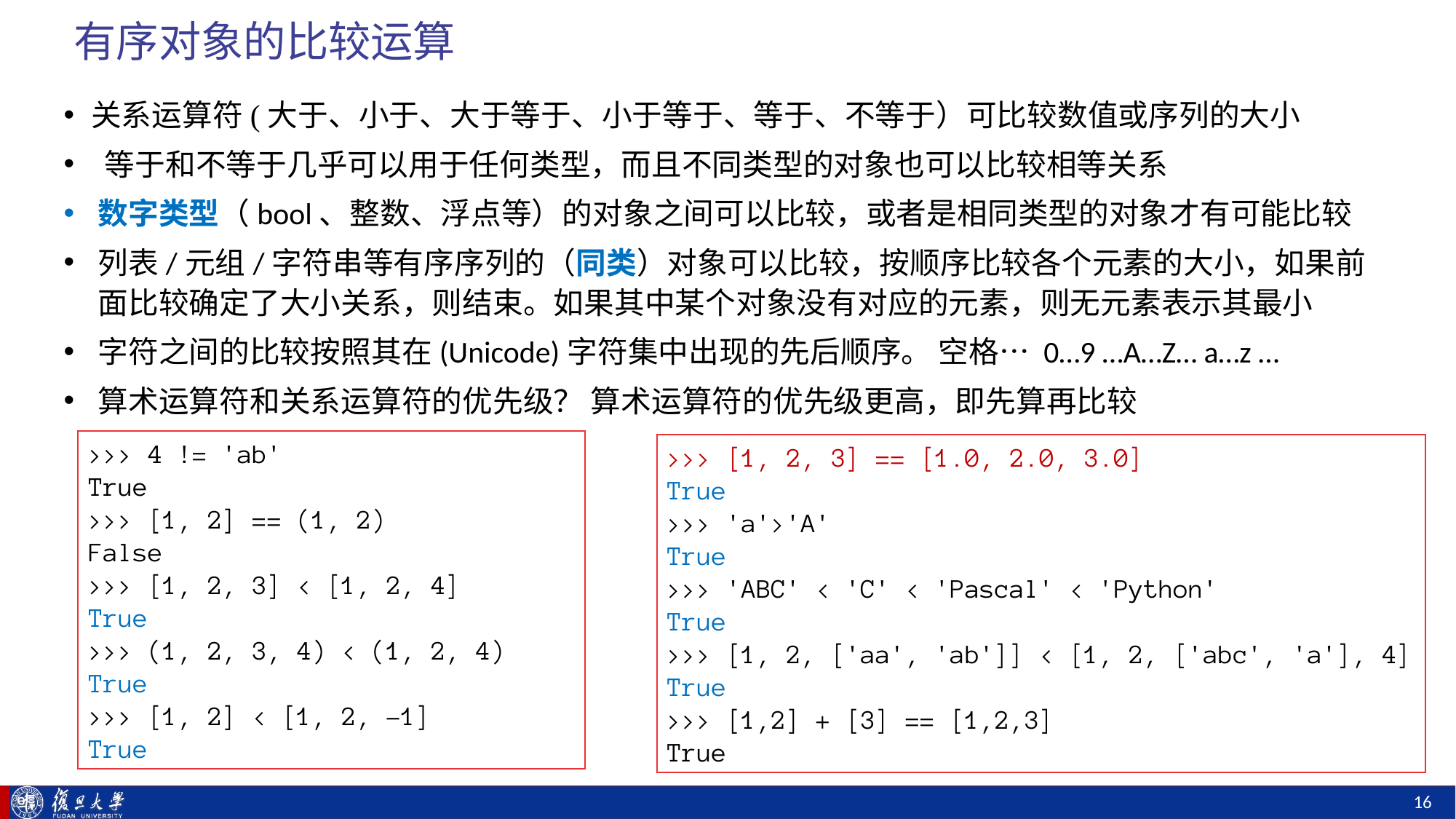

# 有序对象的比较运算
关系运算符(大于、小于、大于等于、小于等于、等于、不等于）可比较数值或序列的大小
等于和不等于几乎可以用于任何类型，而且不同类型的对象也可以比较相等关系
数字类型（bool、整数、浮点等）的对象之间可以比较，或者是相同类型的对象才有可能比较
列表/元组/字符串等有序序列的（同类）对象可以比较，按顺序比较各个元素的大小，如果前面比较确定了大小关系，则结束。如果其中某个对象没有对应的元素，则无元素表示其最小
字符之间的比较按照其在(Unicode)字符集中出现的先后顺序。 空格… 0…9 …A…Z… a…z …
算术运算符和关系运算符的优先级？ 算术运算符的优先级更高，即先算再比较

>>> 4 != 'ab'
True
>>> [1, 2] == (1, 2)
False
>>> [1, 2, 3] < [1, 2, 4]
True
>>> (1, 2, 3, 4) < (1, 2, 4)
True
>>> [1, 2] < [1, 2, -1]
True
>>> [1, 2, 3] == [1.0, 2.0, 3.0]
True
>>> 'a'>'A'
True
>>> 'ABC' < 'C' < 'Pascal' < 'Python'
True
>>> [1, 2, ['aa', 'ab']] < [1, 2, ['abc', 'a'], 4]
True
>>> [1,2] + [3] == [1,2,3]
True